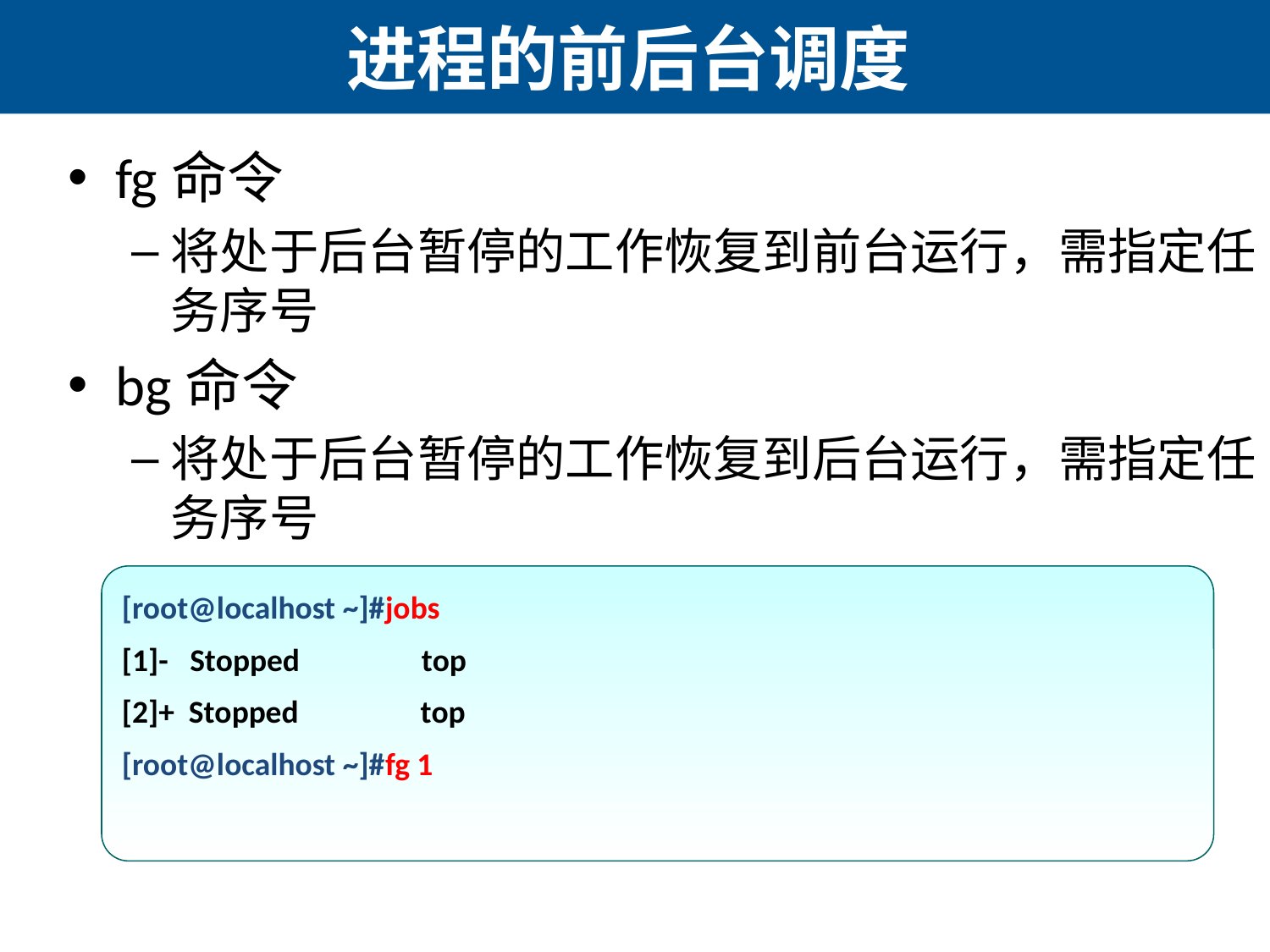

# 进程的前后台调度
fg命令
将处于后台暂停的工作恢复到前台运行，需指定任务序号
bg命令
将处于后台暂停的工作恢复到后台运行，需指定任务序号

[root@localhost ~]#jobs
[1]-   Stopped                 top
[2]+  Stopped                 top
[root@localhost ~]#fg 1